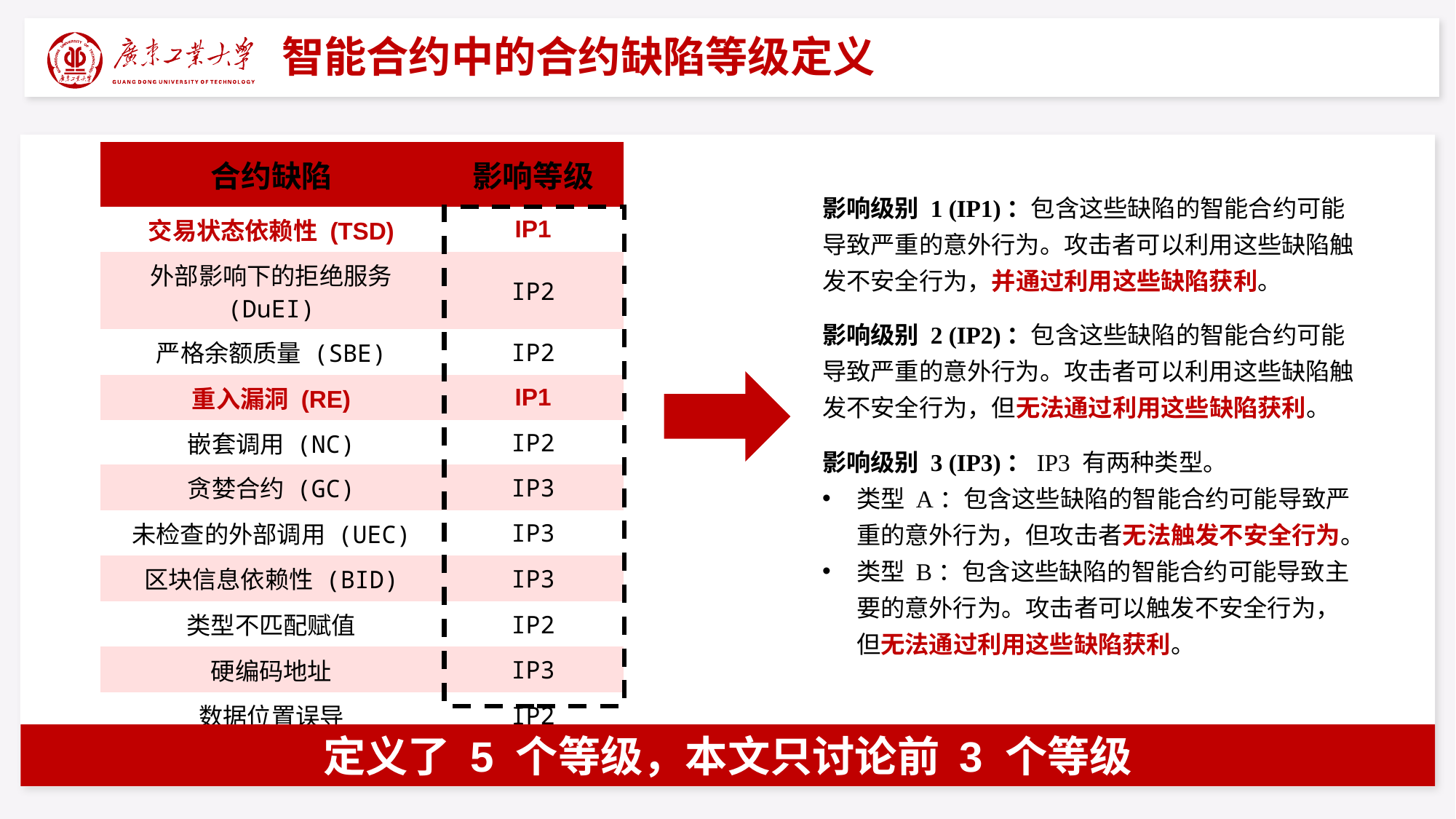

智能合约中的合约缺陷等级定义
| 合约缺陷 | 影响等级 |
| --- | --- |
| 交易状态依赖性 (TSD) | IP1 |
| 外部影响下的拒绝服务 (DuEI) | IP2 |
| 严格余额质量 (SBE) | IP2 |
| 重入漏洞 (RE) | IP1 |
| 嵌套调用 (NC) | IP2 |
| 贪婪合约 (GC) | IP3 |
| 未检查的外部调用 (UEC) | IP3 |
| 区块信息依赖性 (BID) | IP3 |
| 类型不匹配赋值 | IP2 |
| 硬编码地址 | IP3 |
| 数据位置误导 | IP2 |
影响级别 1 (IP1)：包含这些缺陷的智能合约可能导致严重的意外行为。攻击者可以利用这些缺陷触发不安全行为，并通过利用这些缺陷获利。
影响级别 2 (IP2)：包含这些缺陷的智能合约可能导致严重的意外行为。攻击者可以利用这些缺陷触发不安全行为，但无法通过利用这些缺陷获利。
影响级别 3 (IP3)：IP3 有两种类型。
类型 A：包含这些缺陷的智能合约可能导致严重的意外行为，但攻击者无法触发不安全行为。
类型 B：包含这些缺陷的智能合约可能导致主要的意外行为。攻击者可以触发不安全行为，但无法通过利用这些缺陷获利。

定义了 5 个等级，本文只讨论前 3 个等级